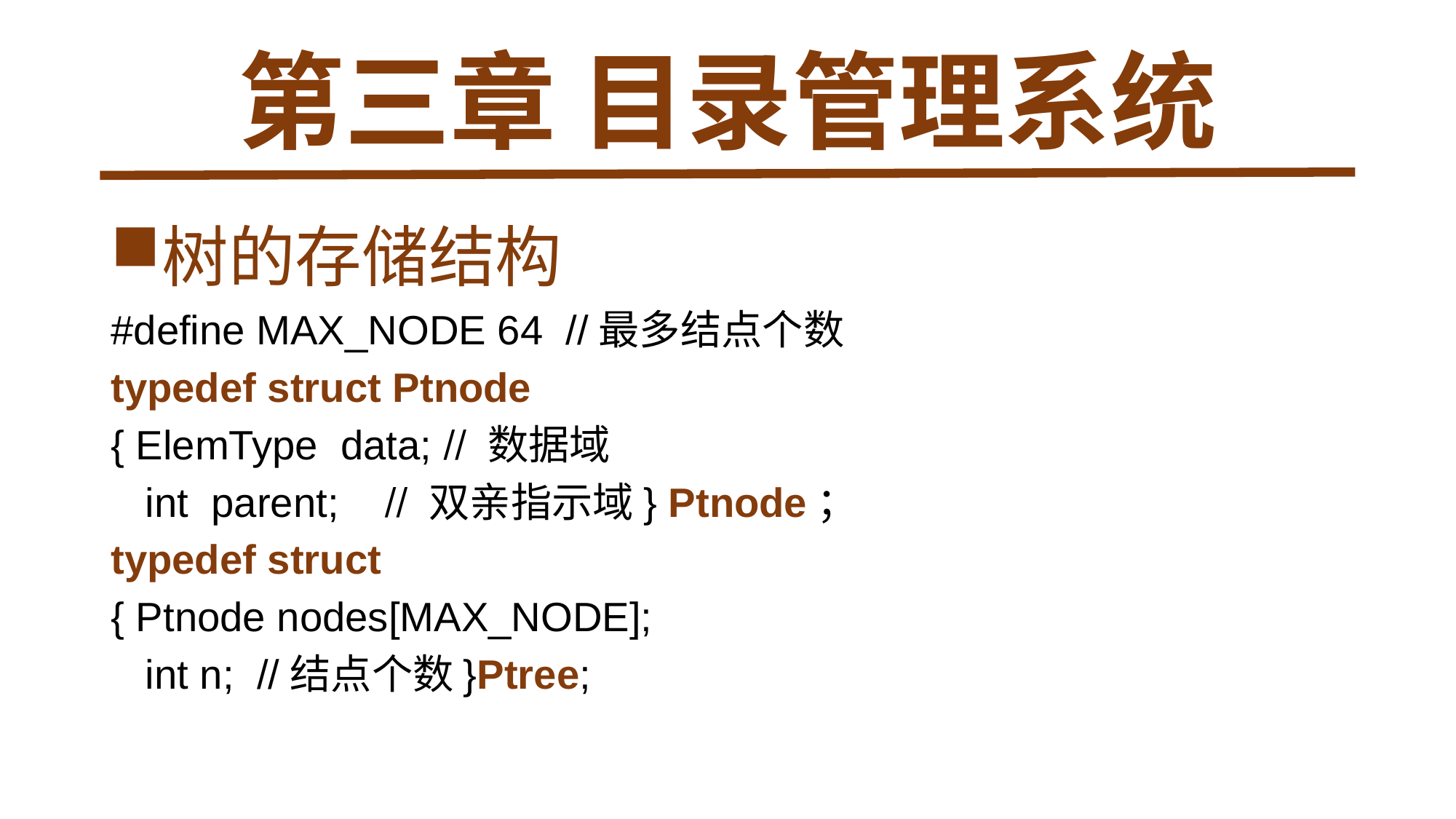

# 第三章 目录管理系统
树的存储结构
#define MAX_NODE 64  //最多结点个数
typedef struct Ptnode
{ ElemType  data; // 数据域
   int  parent;    // 双亲指示域} Ptnode；
typedef struct
{ Ptnode nodes[MAX_NODE];
   int n;  //结点个数}Ptree;